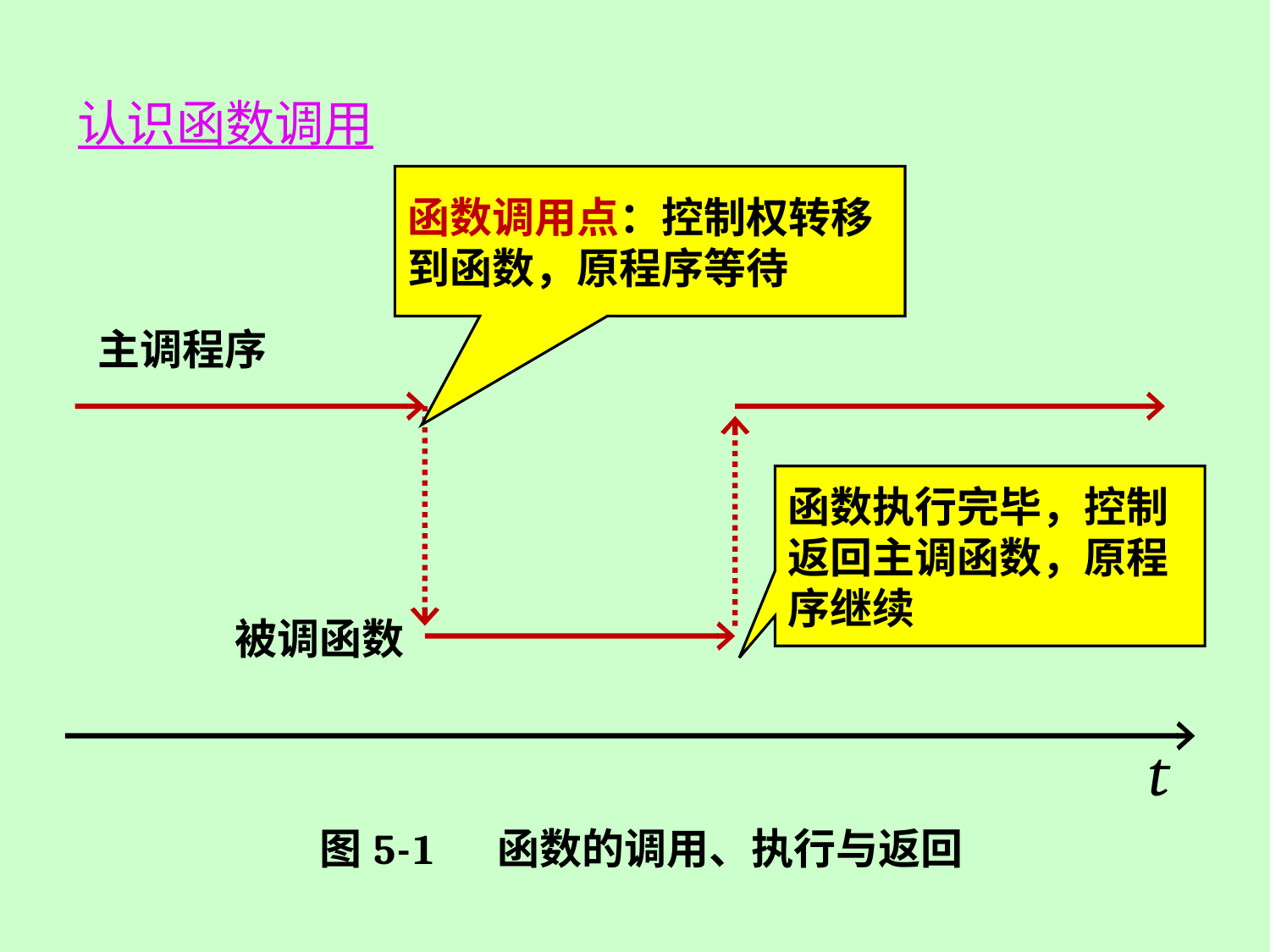

认识函数调用
函数调用点：控制权转移到函数，原程序等待
主调程序

函数执行完毕，控制返回主调函数，原程序继续
被调函数

t

图5-1 　函数的调用、执行与返回
6